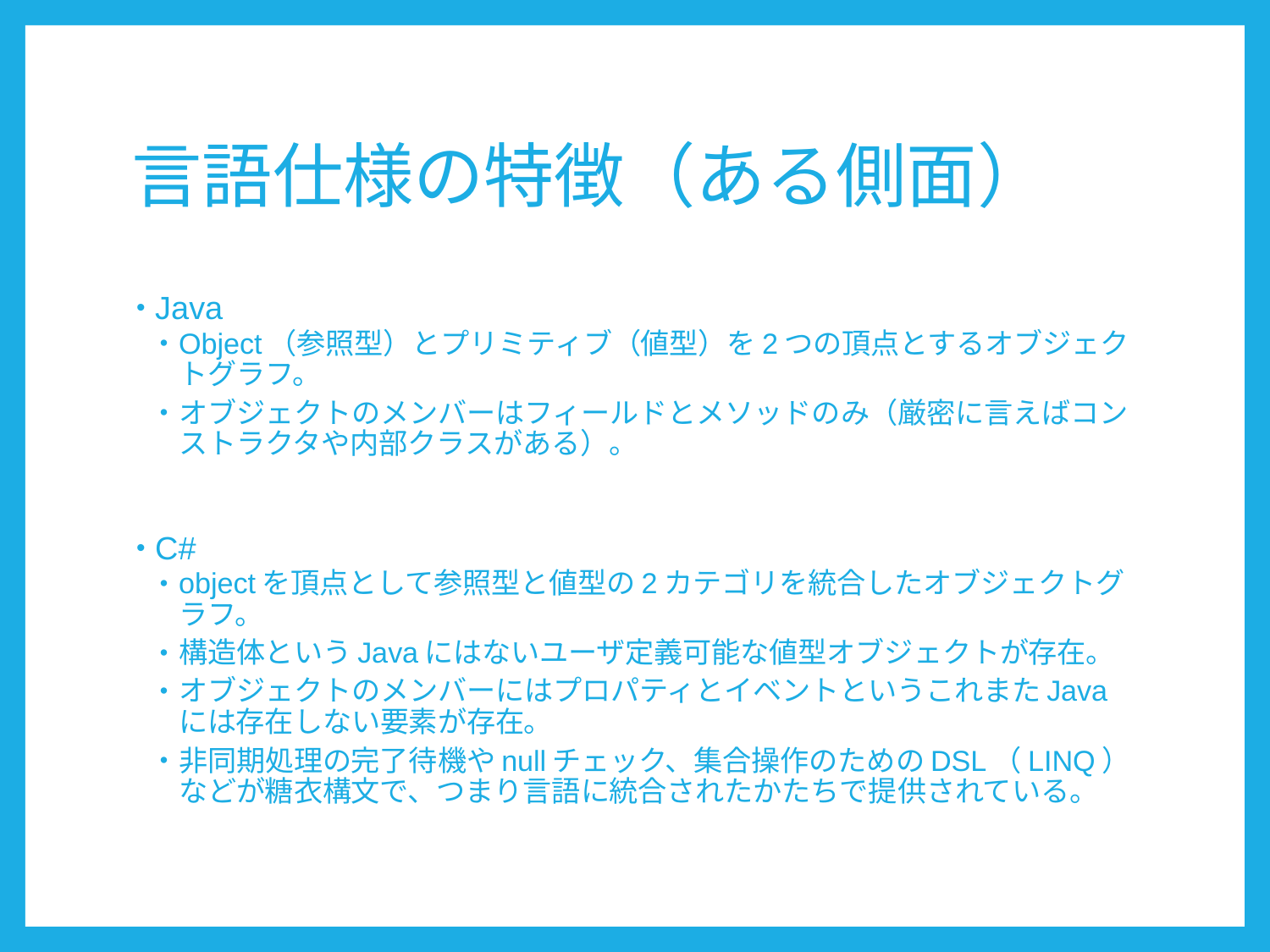

# 言語仕様の特徴（ある側面）
Java
Object（参照型）とプリミティブ（値型）を2つの頂点とするオブジェクトグラフ。
オブジェクトのメンバーはフィールドとメソッドのみ（厳密に言えばコンストラクタや内部クラスがある）。

C#
objectを頂点として参照型と値型の2カテゴリを統合したオブジェクトグラフ。
構造体というJavaにはないユーザ定義可能な値型オブジェクトが存在。
オブジェクトのメンバーにはプロパティとイベントというこれまたJavaには存在しない要素が存在。
非同期処理の完了待機やnullチェック、集合操作のためのDSL（LINQ）などが糖衣構文で、つまり言語に統合されたかたちで提供されている。